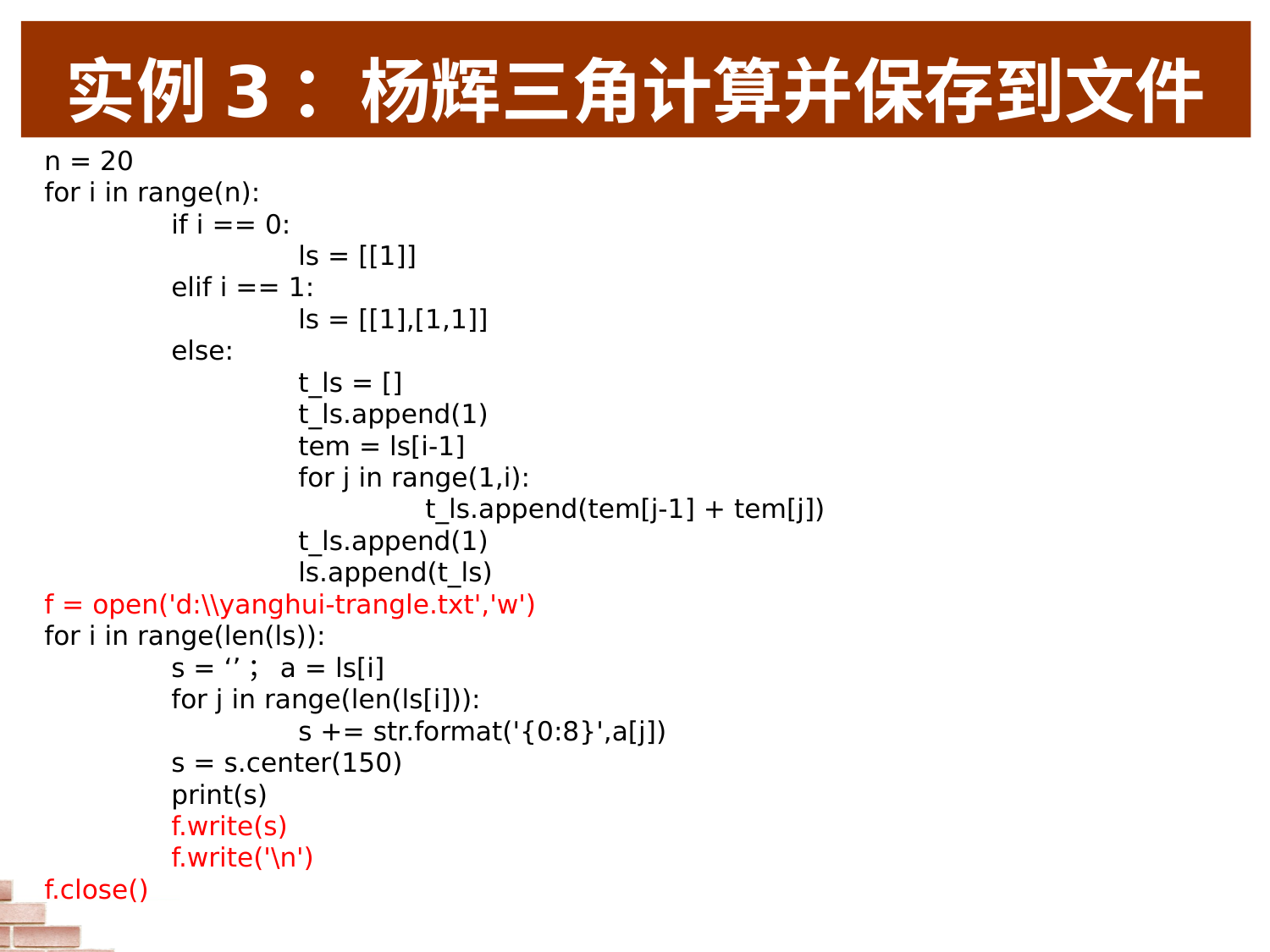

# 实例3：杨辉三角计算并保存到文件
n = 20
for i in range(n):
	if i == 0:
		ls = [[1]]
	elif i == 1:
		ls = [[1],[1,1]]
	else:
		t_ls = []
		t_ls.append(1)
		tem = ls[i-1]
		for j in range(1,i):
			t_ls.append(tem[j-1] + tem[j])
		t_ls.append(1)
		ls.append(t_ls)
f = open('d:\\yanghui-trangle.txt','w')
for i in range(len(ls)):
	s = ‘’；a = ls[i]
	for j in range(len(ls[i])):
		s += str.format('{0:8}',a[j])
	s = s.center(150)
	print(s)
	f.write(s)
	f.write('\n')
f.close()